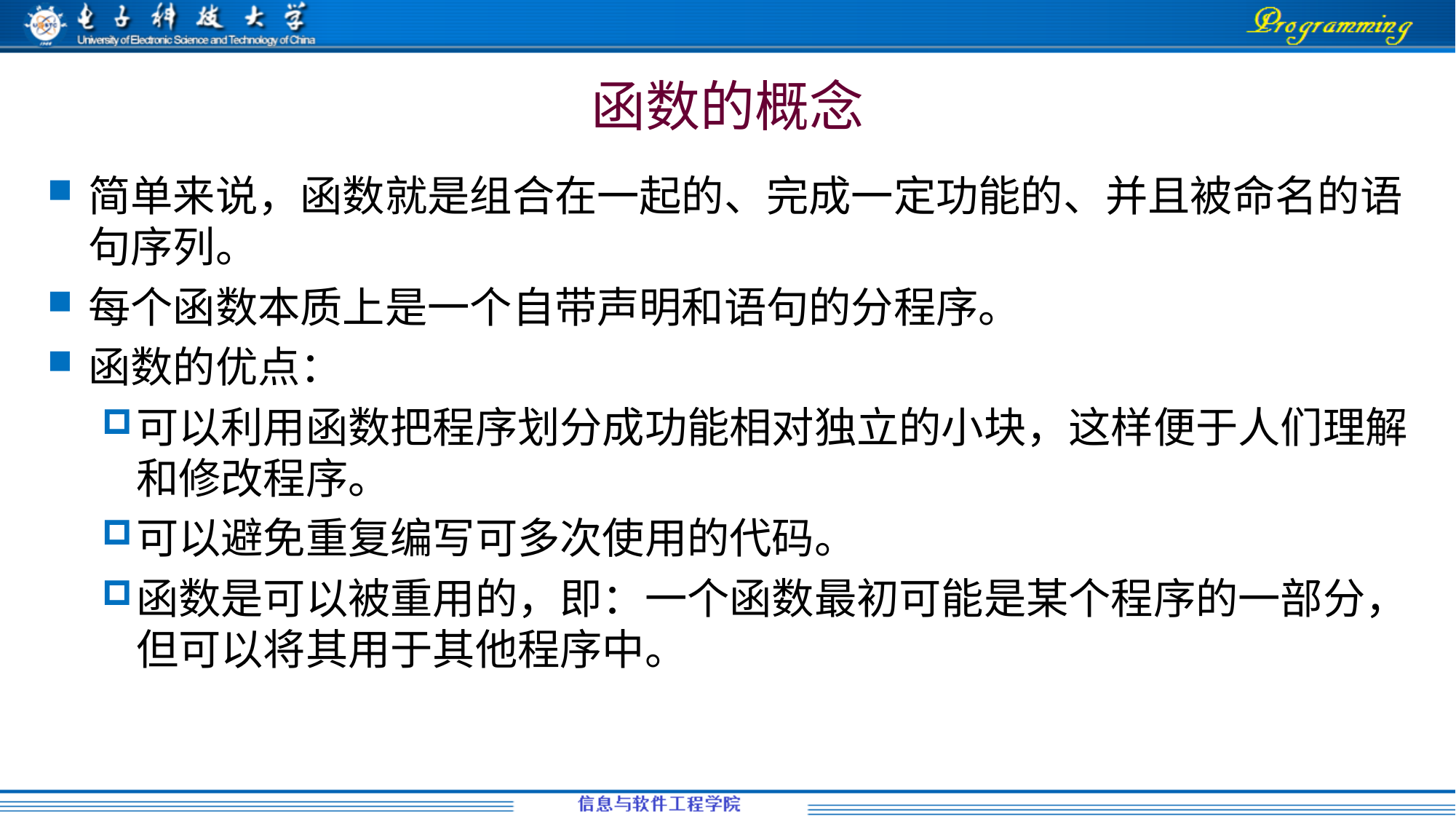

# 函数的概念
简单来说，函数就是组合在一起的、完成一定功能的、并且被命名的语句序列。
每个函数本质上是一个自带声明和语句的分程序。
函数的优点：
可以利用函数把程序划分成功能相对独立的小块，这样便于人们理解和修改程序。
可以避免重复编写可多次使用的代码。
函数是可以被重用的，即：一个函数最初可能是某个程序的一部分，但可以将其用于其他程序中。